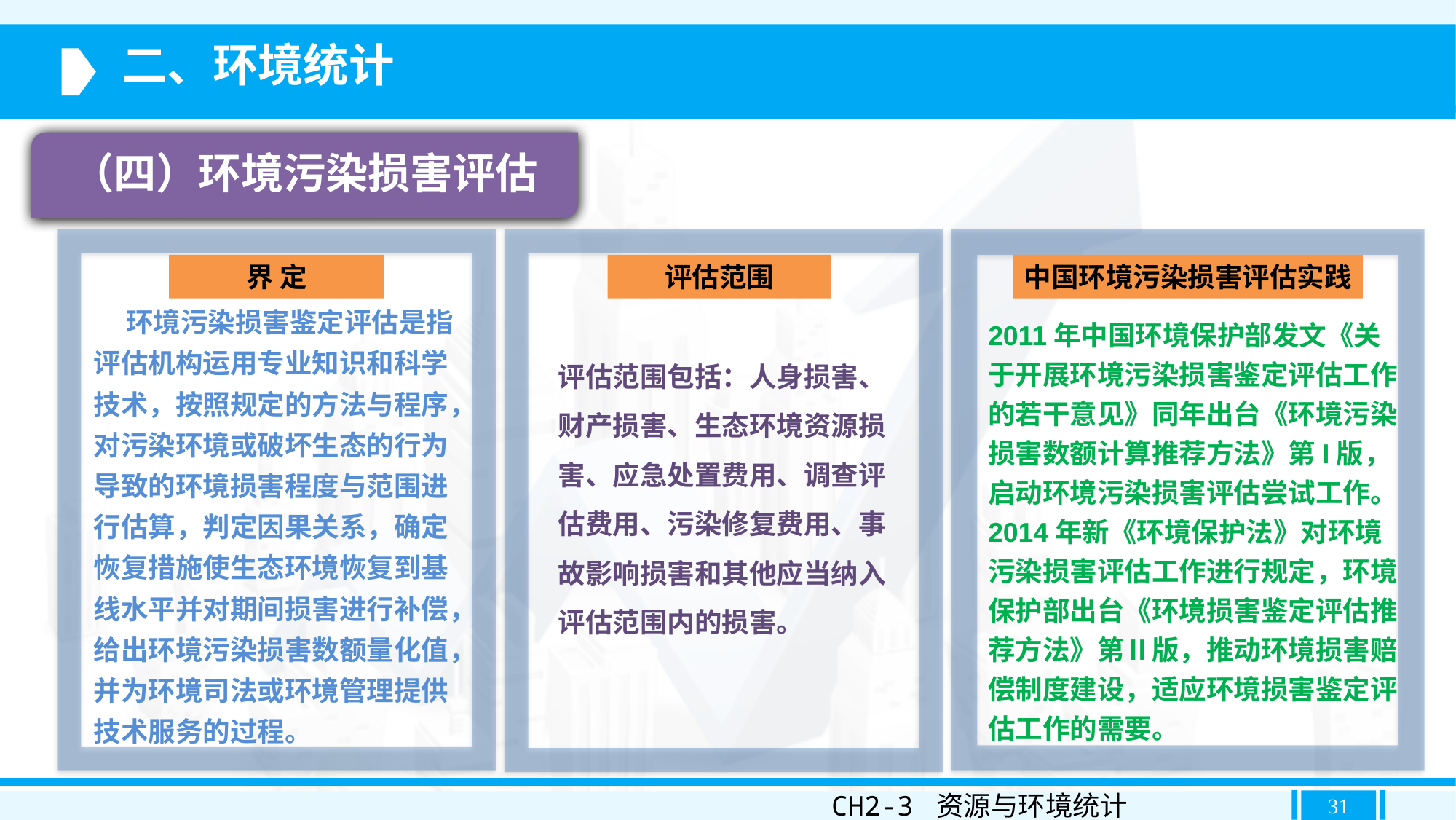

二、环境统计

（四）环境污染损害评估

界 定
评估范围
中国环境污染损害评估实践
环境污染损害鉴定评估是指评估机构运用专业知识和科学技术，按照规定的方法与程序，对污染环境或破坏生态的行为导致的环境损害程度与范围进行估算，判定因果关系，确定恢复措施使生态环境恢复到基线水平并对期间损害进行补偿，给出环境污染损害数额量化值，并为环境司法或环境管理提供技术服务的过程。
2011年中国环境保护部发文《关于开展环境污染损害鉴定评估工作的若干意见》同年出台《环境污染损害数额计算推荐方法》第I版，启动环境污染损害评估尝试工作。2014年新《环境保护法》对环境污染损害评估工作进行规定，环境保护部出台《环境损害鉴定评估推荐方法》第Ⅱ版，推动环境损害赔偿制度建设，适应环境损害鉴定评估工作的需要。
评估范围包括：人身损害、财产损害、生态环境资源损害、应急处置费用、调查评估费用、污染修复费用、事故影响损害和其他应当纳入评估范围内的损害。
CH2-3 资源与环境统计
31